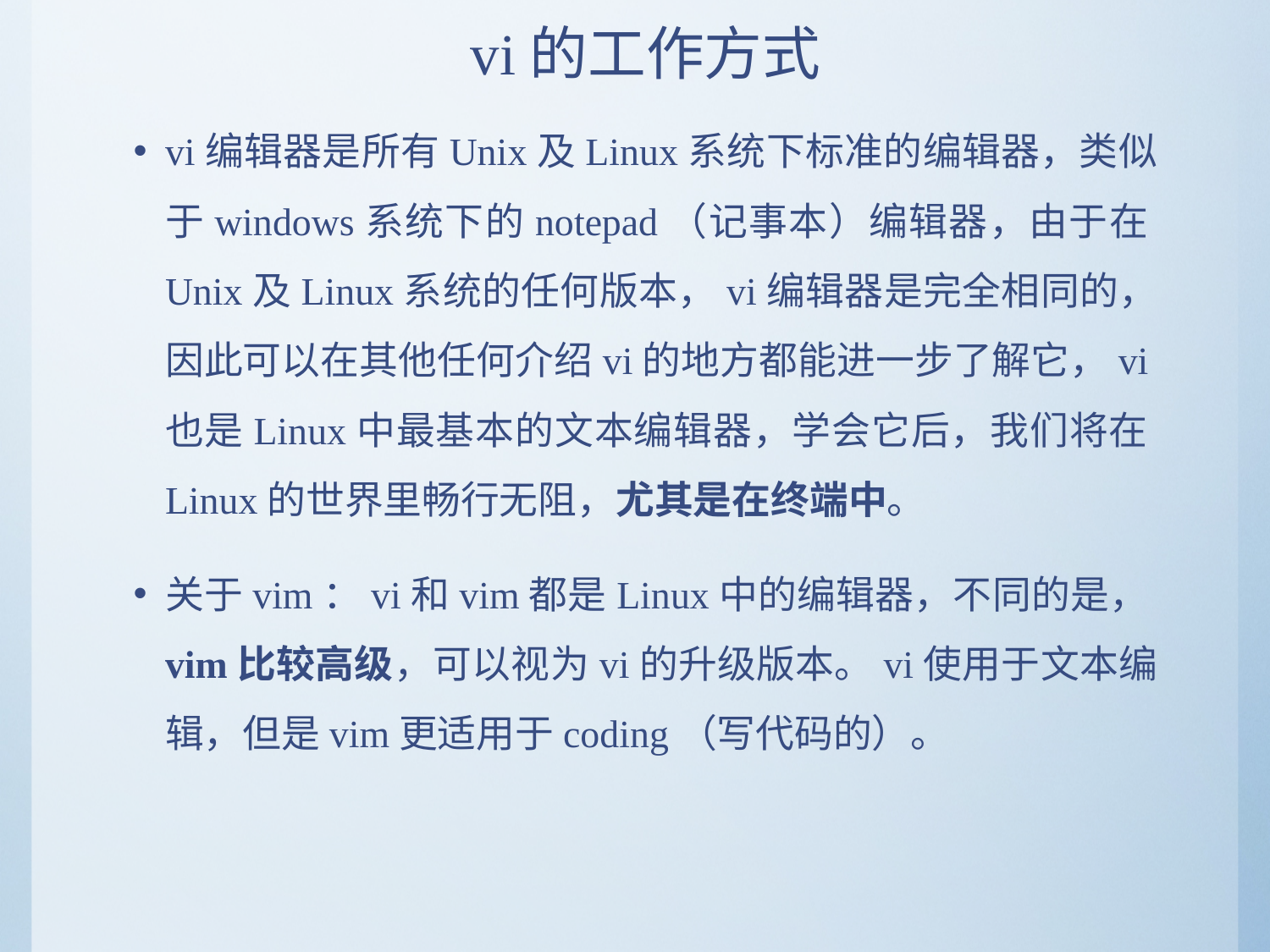

# vi的工作方式
vi编辑器是所有Unix及Linux系统下标准的编辑器，类似于windows系统下的notepad（记事本）编辑器，由于在Unix及Linux系统的任何版本，vi编辑器是完全相同的，因此可以在其他任何介绍vi的地方都能进一步了解它，vi也是Linux中最基本的文本编辑器，学会它后，我们将在Linux的世界里畅行无阻，尤其是在终端中。
关于vim：vi和vim都是Linux中的编辑器，不同的是，vim比较高级，可以视为vi的升级版本。vi使用于文本编辑，但是vim更适用于coding（写代码的）。